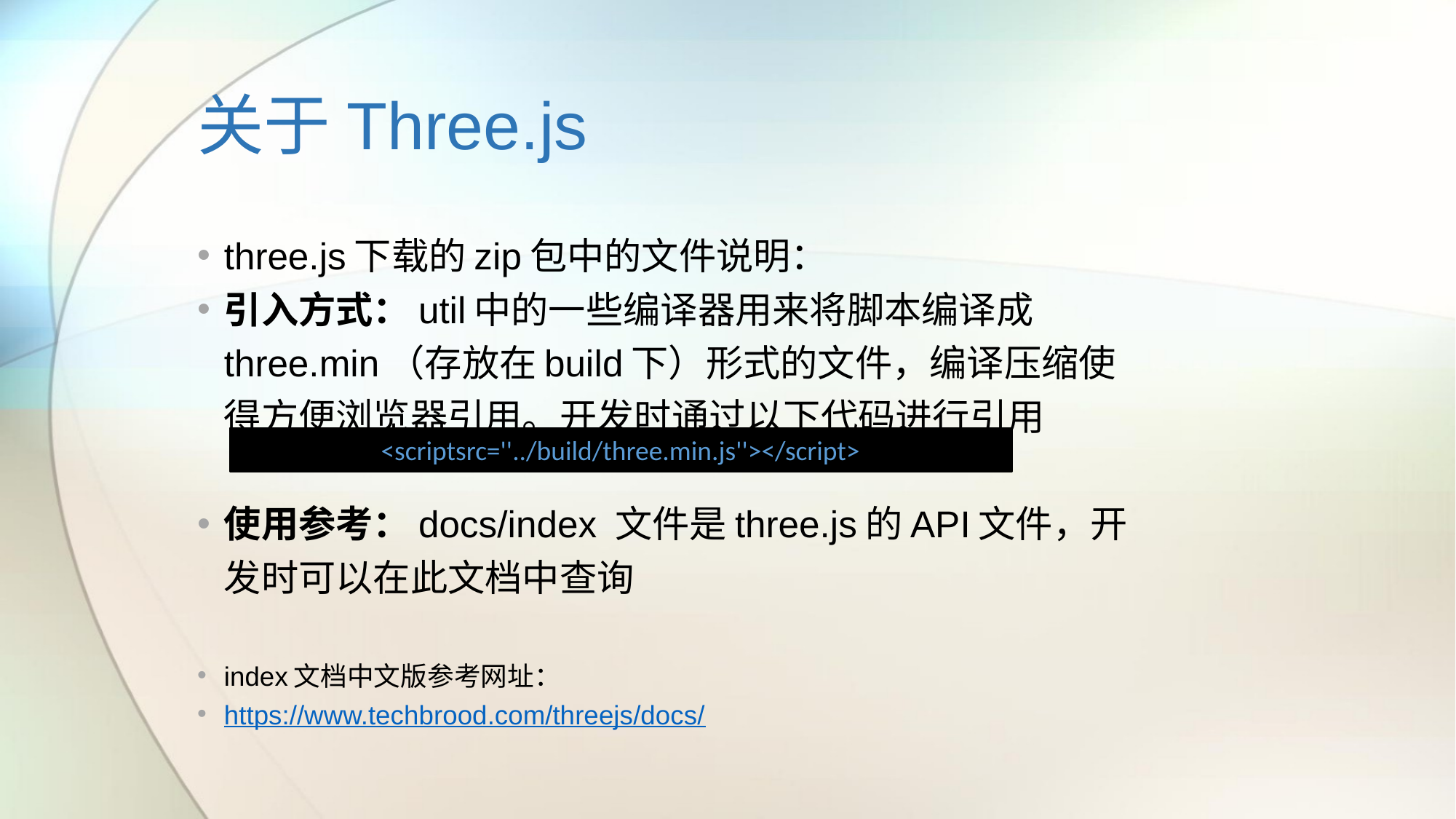

# 关于Three.js
three.js下载的zip包中的文件说明：
引入方式：util中的一些编译器用来将脚本编译成three.min（存放在build下）形式的文件，编译压缩使得方便浏览器引用。开发时通过以下代码进行引用

使用参考：docs/index 文件是three.js的API文件，开发时可以在此文档中查询

index文档中文版参考网址：
https://www.techbrood.com/threejs/docs/
<scriptsrc=''../build/three.min.js''></script>